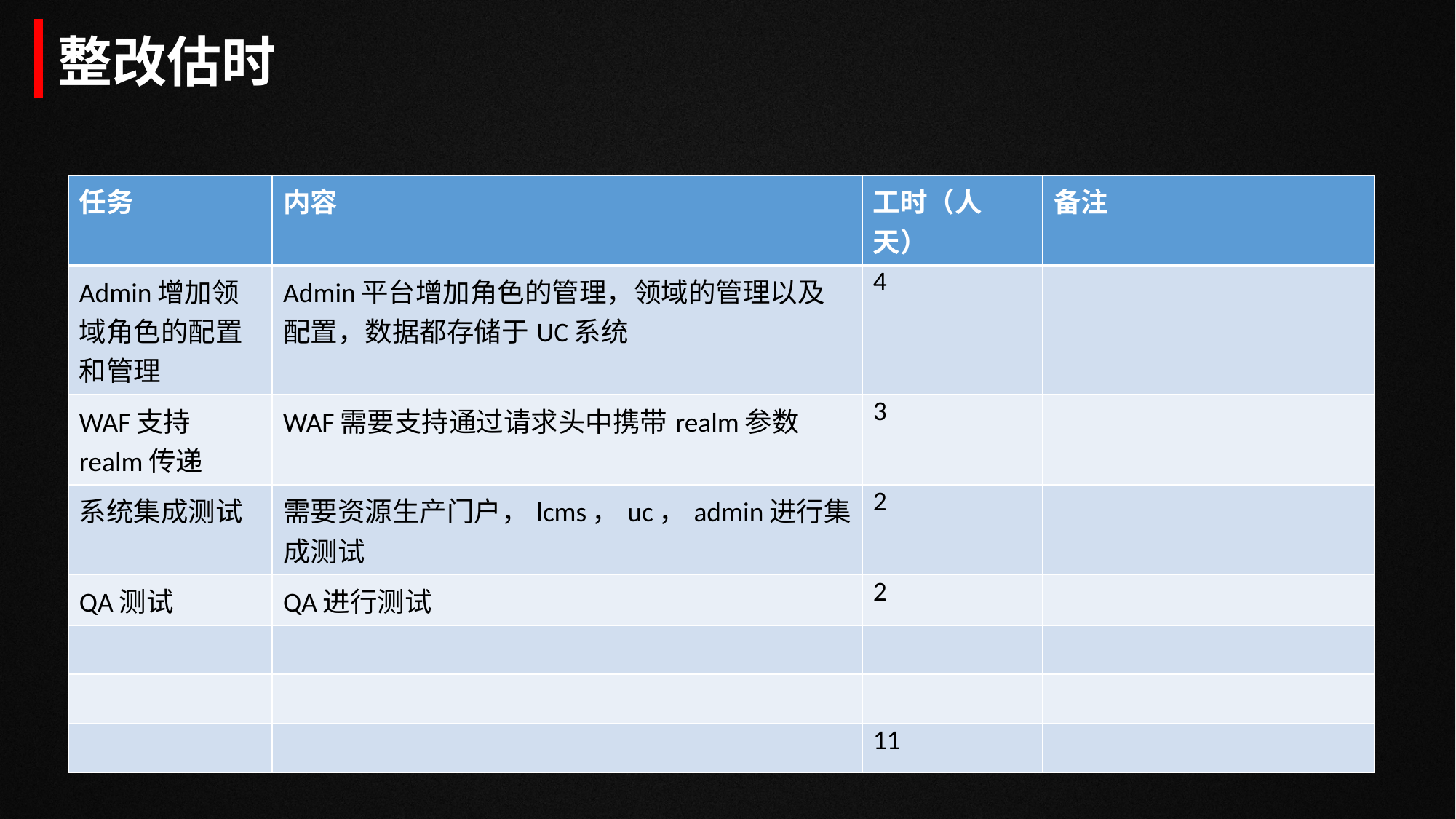

整改估时
| 任务 | 内容 | 工时（人天） | 备注 |
| --- | --- | --- | --- |
| Admin增加领域角色的配置和管理 | Admin平台增加角色的管理，领域的管理以及配置，数据都存储于UC系统 | 4 |  |
| WAF支持realm传递 | WAF需要支持通过请求头中携带realm参数 | 3 |  |
| 系统集成测试 | 需要资源生产门户，lcms，uc，admin进行集成测试 | 2 |  |
| QA测试 | QA进行测试 | 2 |  |
|  |  |  |  |
|  |  |  |  |
|  |  | 11 |  |